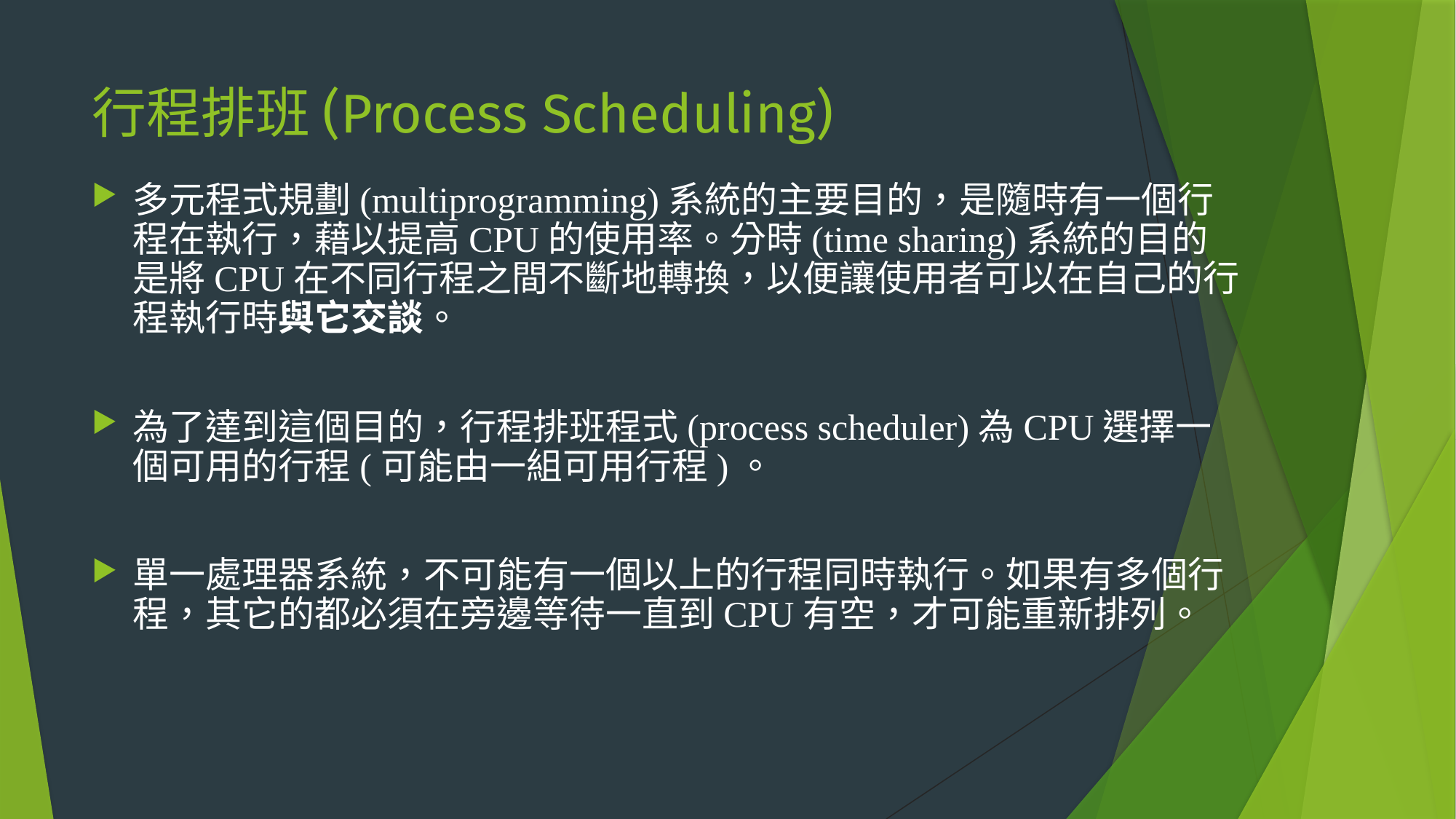

# 行程排班(Process Scheduling)
多元程式規劃(multiprogramming)系統的主要目的，是隨時有一個行程在執行，藉以提高CPU的使用率。分時(time sharing)系統的目的是將CPU在不同行程之間不斷地轉換，以便讓使用者可以在自己的行程執行時與它交談。

為了達到這個目的，行程排班程式(process scheduler)為CPU選擇一個可用的行程(可能由一組可用行程)。

單一處理器系統，不可能有一個以上的行程同時執行。如果有多個行程，其它的都必須在旁邊等待一直到CPU有空，才可能重新排列。